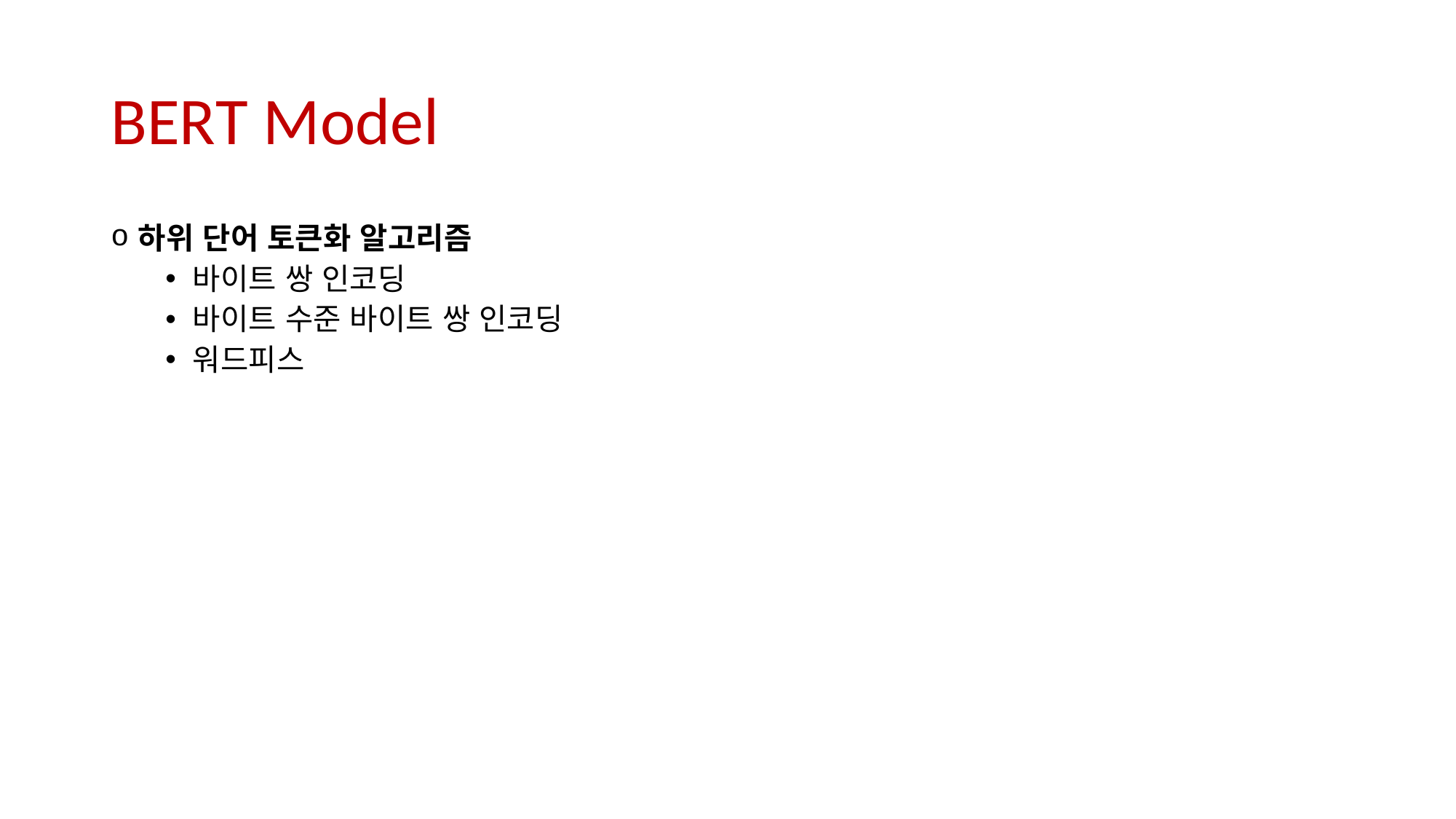

# BERT Model
하위 단어 토큰화 알고리즘
바이트 쌍 인코딩
바이트 수준 바이트 쌍 인코딩
워드피스